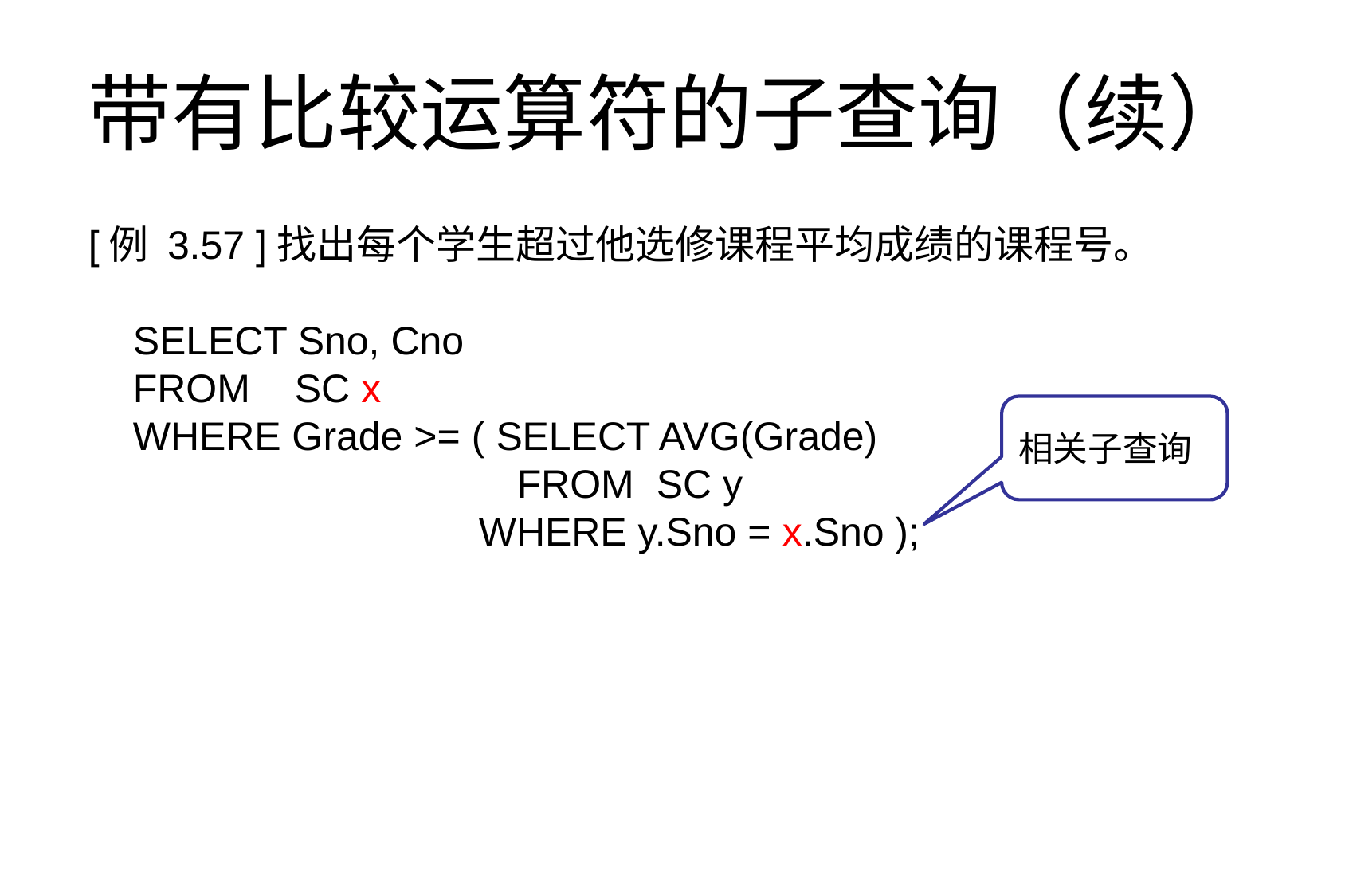

带有比较运算符的子查询（续）
[例 3.57 ]找出每个学生超过他选修课程平均成绩的课程号。

    SELECT Sno, Cno
    FROM    SC x
    WHERE Grade >= ( SELECT AVG(Grade)
		                 FROM  SC y
                                   WHERE y.Sno = x.Sno );
相关子查询